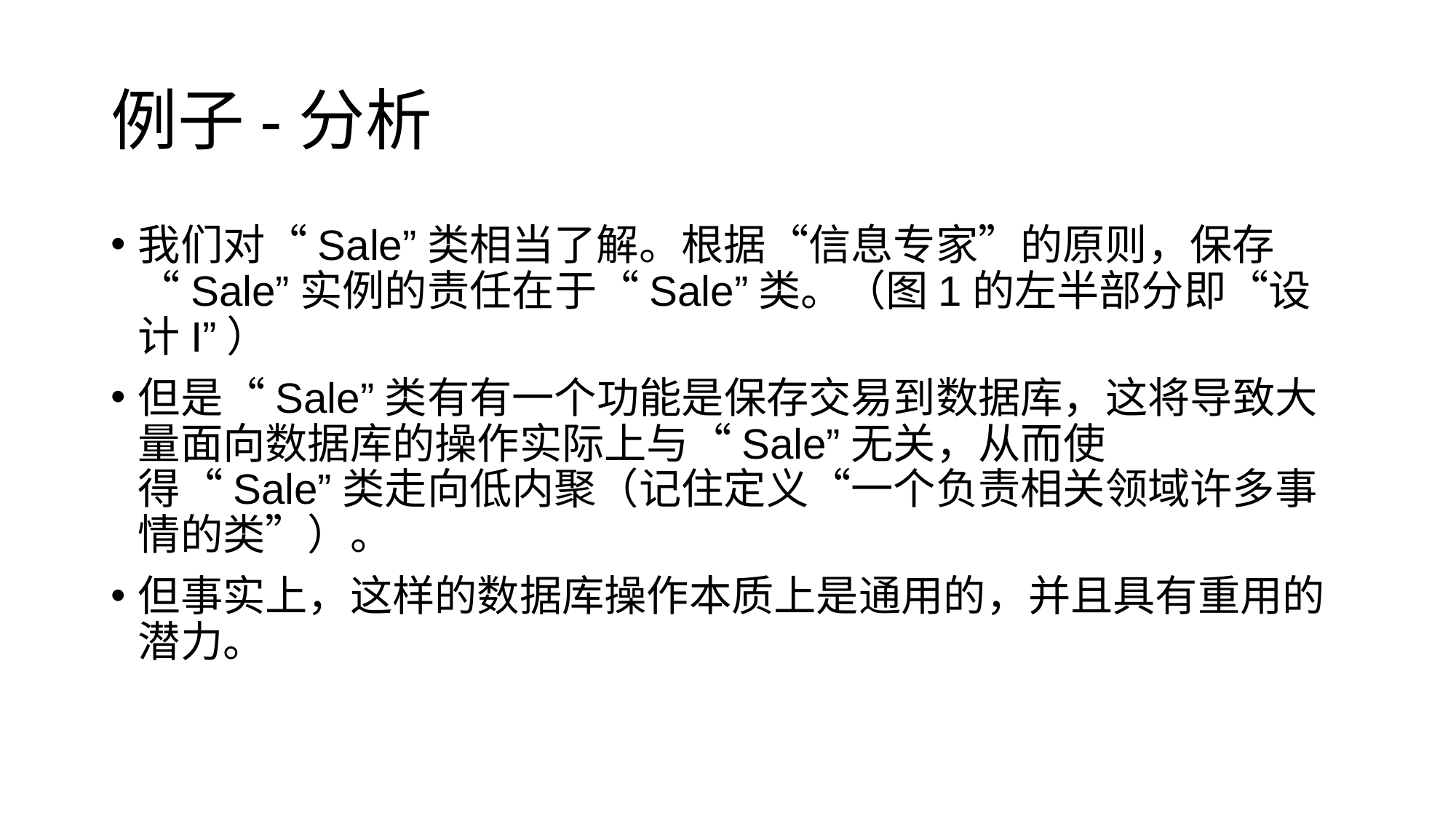

# 例子-分析
我们对“Sale”类相当了解。根据“信息专家”的原则，保存“Sale”实例的责任在于“Sale”类。（图1的左半部分即“设计I”）
但是“Sale”类有有一个功能是保存交易到数据库，这将导致大量面向数据库的操作实际上与“Sale”无关，从而使得“Sale”类走向低内聚（记住定义“一个负责相关领域许多事情的类”）。
但事实上，这样的数据库操作本质上是通用的，并且具有重用的潜力。